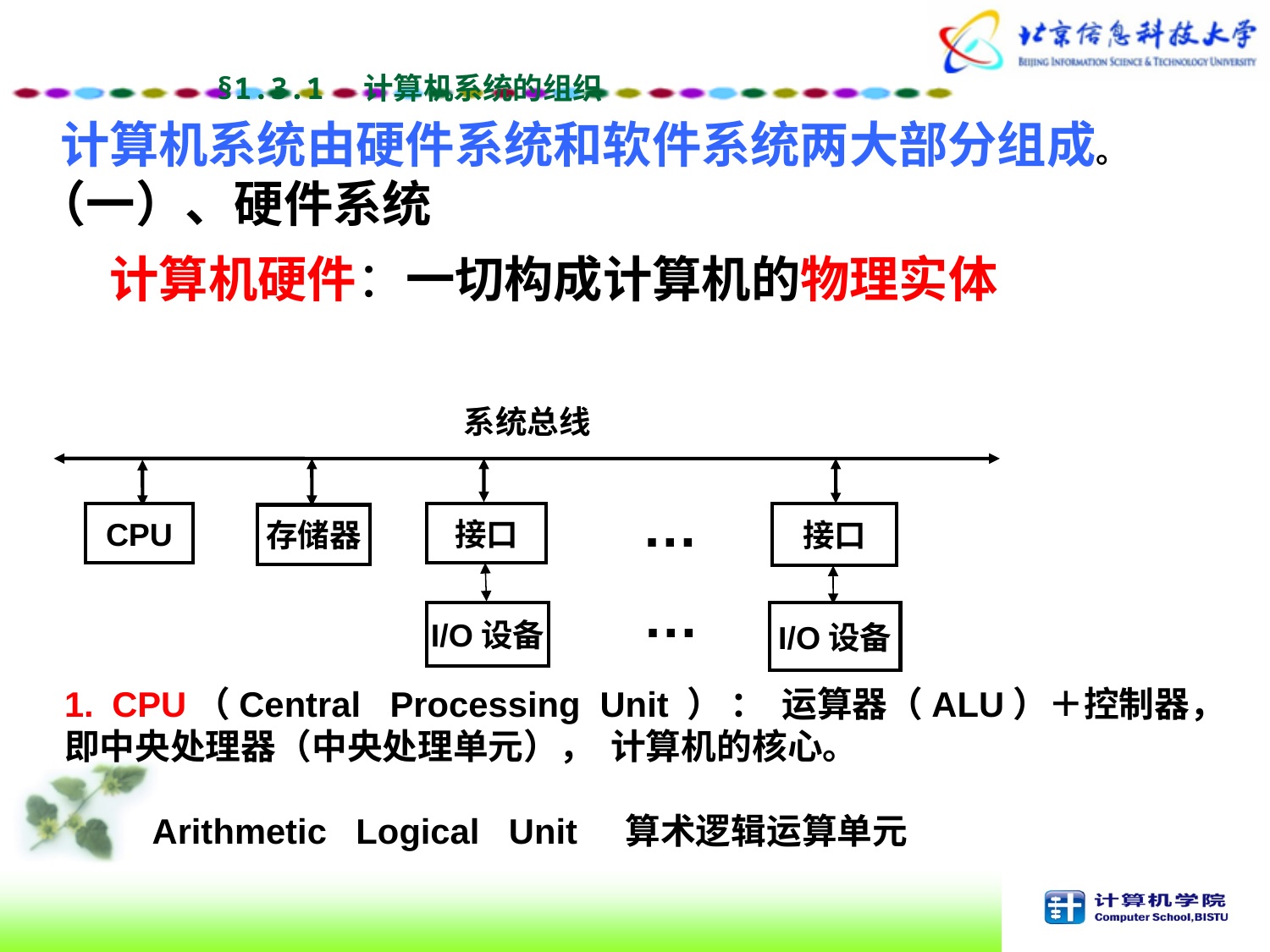

§1.3.1  计算机系统的组织
 计算机系统由硬件系统和软件系统两大部分组成。
（一）、硬件系统
计算机硬件：一切构成计算机的物理实体
系统总线

CPU

存储器

…
…
接口
I/O设备

接口

I/O设备
CPU（Central   Processing  Unit ） ：  运算器（ALU）＋控制器，
即中央处理器（中央处理单元），  计算机的核心。

         Arithmetic   Logical   Unit    算术逻辑运算单元